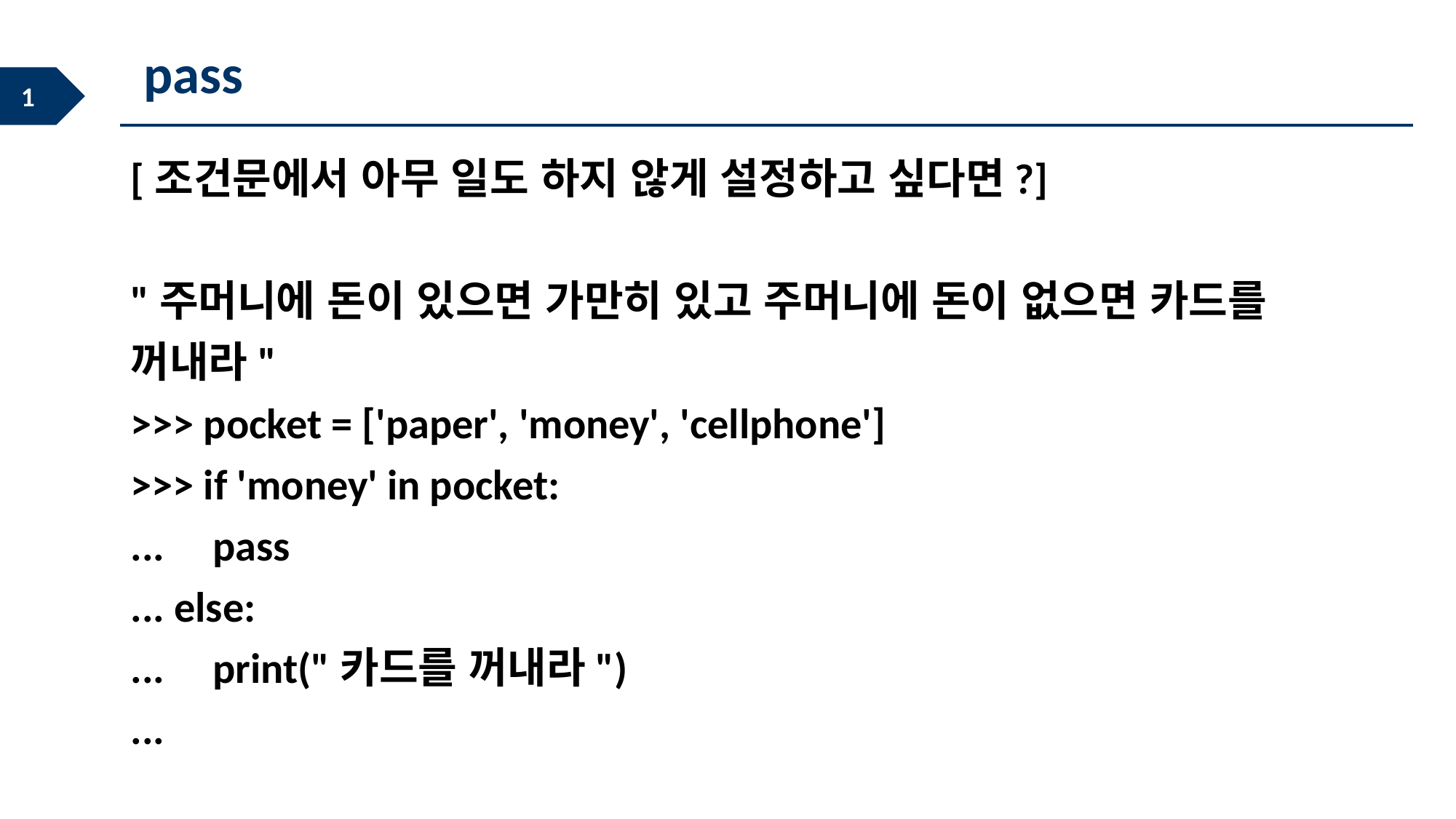

pass
[조건문에서 아무 일도 하지 않게 설정하고 싶다면?]

"주머니에 돈이 있으면 가만히 있고 주머니에 돈이 없으면 카드를 꺼내라"
>>> pocket = ['paper', 'money', 'cellphone']
>>> if 'money' in pocket:
...     pass
... else:
...     print("카드를 꺼내라")
...